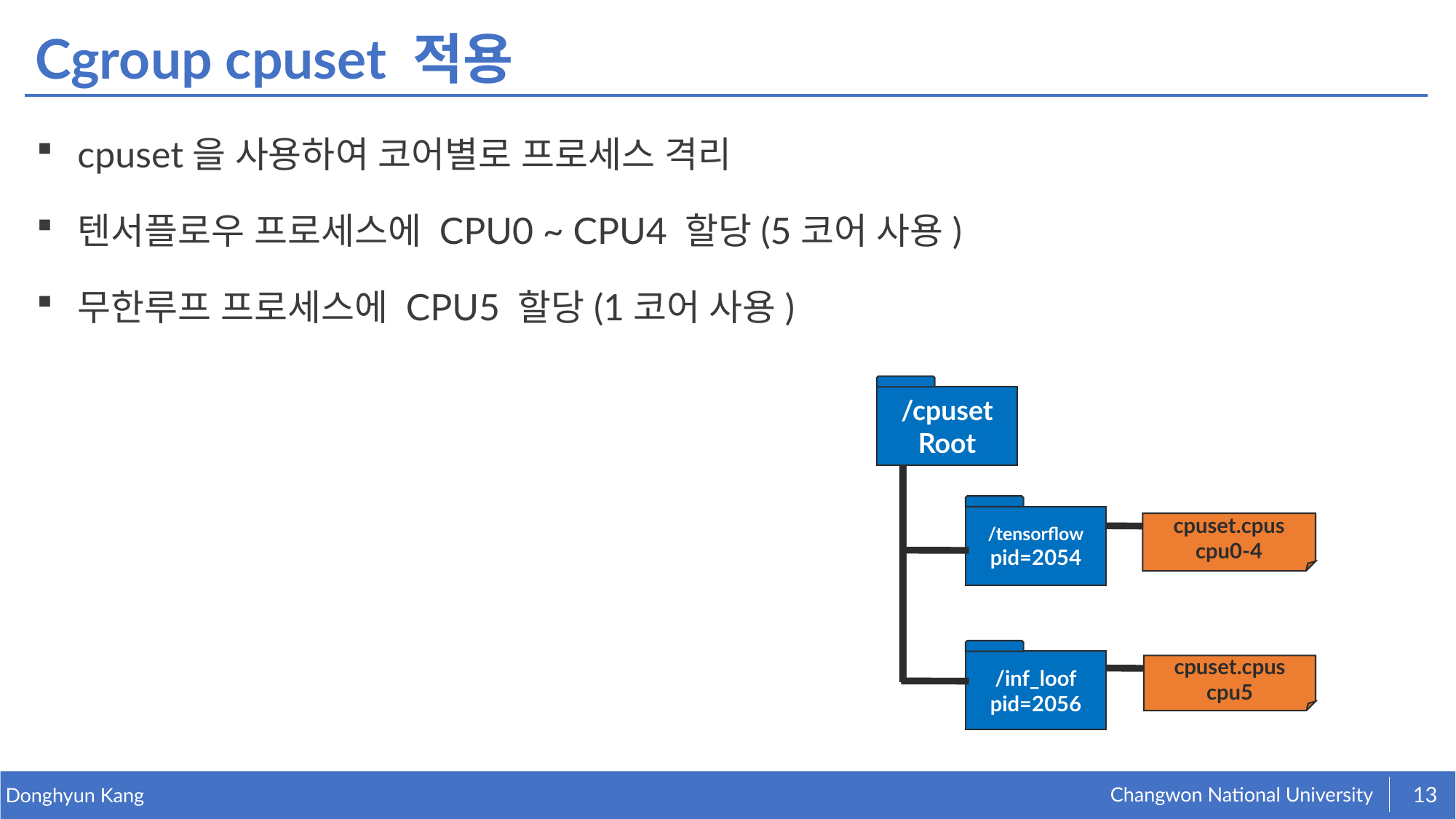

# Cgroup cpuset 적용
​cpuset을 사용하여 코어별로 프로세스 격리
텐서플로우 프로세스에 CPU0 ~ CPU4 할당(5코어 사용)
무한루프 프로세스에 CPU5 할당(1코어 사용)

/cpuset
Root

/tensorflow
pid=2054
cpuset.cpus
cpu0-4

/inf_loof
pid=2056
cpuset.cpus
cpu5
13